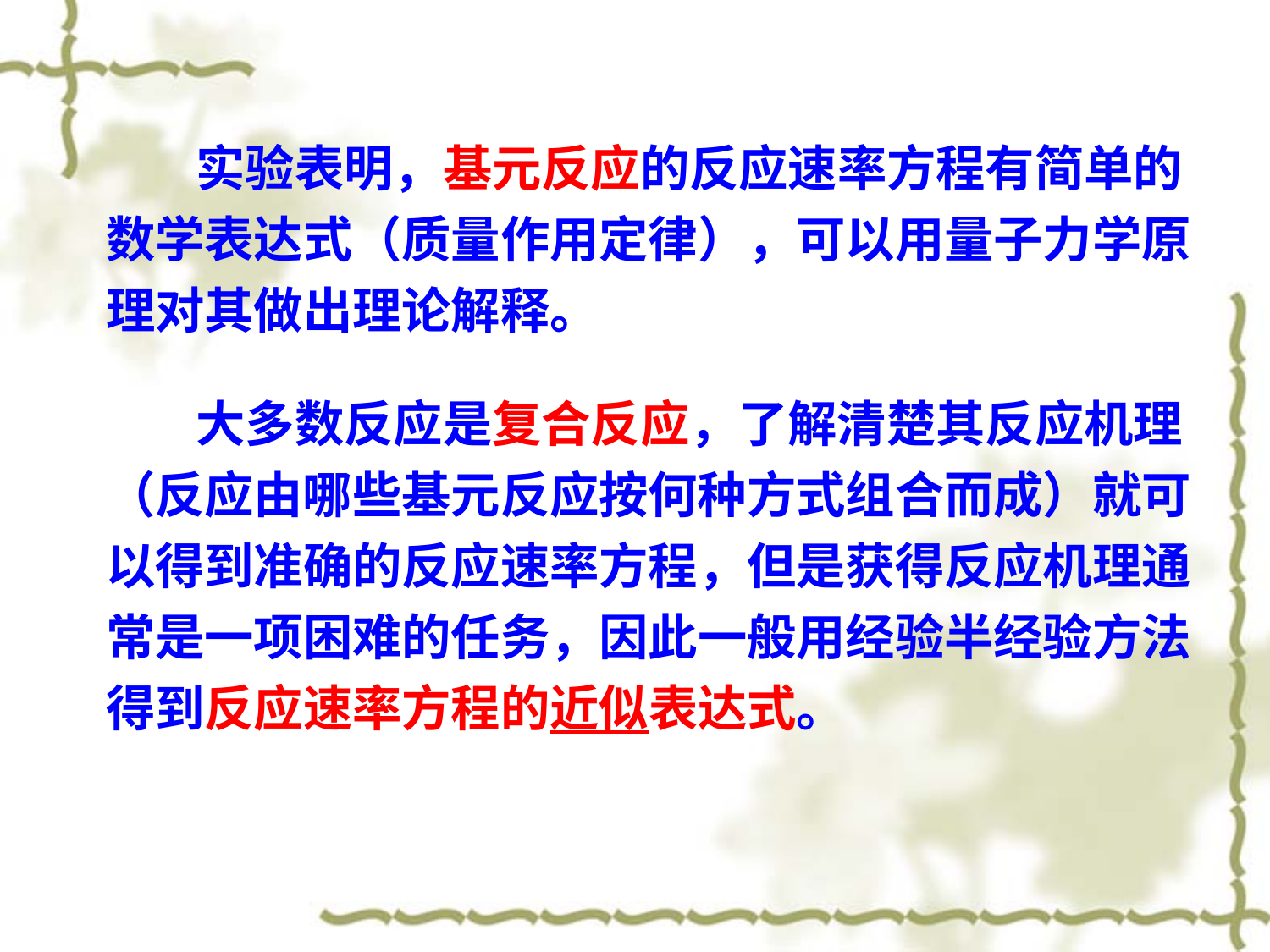

实验表明，基元反应的反应速率方程有简单的数学表达式（质量作用定律），可以用量子力学原理对其做出理论解释。
       大多数反应是复合反应，了解清楚其反应机理（反应由哪些基元反应按何种方式组合而成）就可以得到准确的反应速率方程，但是获得反应机理通常是一项困难的任务，因此一般用经验半经验方法得到反应速率方程的近似表达式。